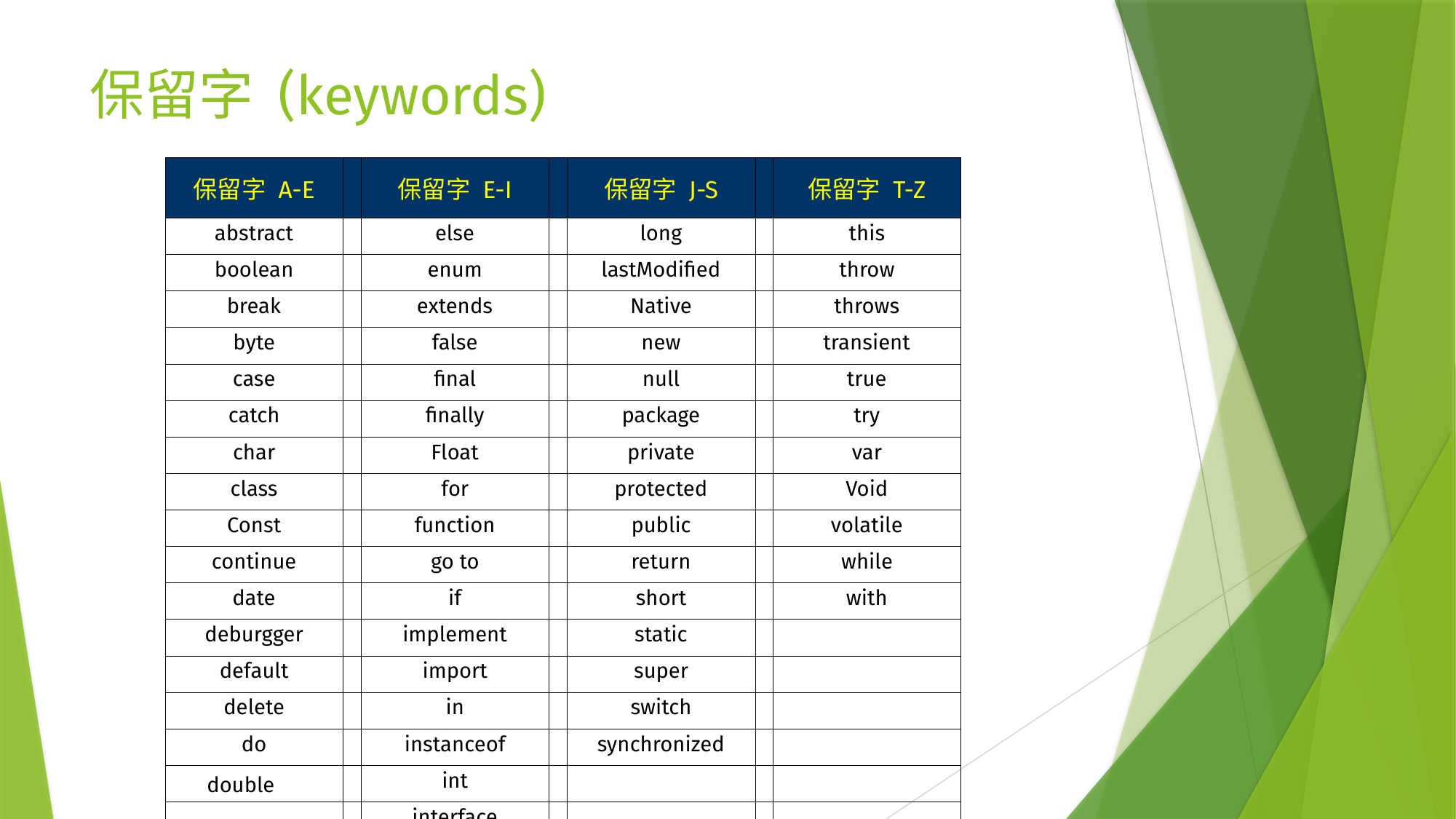

# 保留字 (keywords)
| 保留字 A-E |  | 保留字 E-I |  | 保留字 J-S |  | 保留字 T-Z |
| --- | --- | --- | --- | --- | --- | --- |
| abstract |  | else |  | long |  | this |
| boolean |  | enum |  | lastModified |  | throw |
| break |  | extends |  | Native |  | throws |
| byte |  | false |  | new |  | transient |
| case |  | final |  | null |  | true |
| catch |  | finally |  | package |  | try |
| char |  | Float |  | private |  | var |
| class |  | for |  | protected |  | Void |
| Const |  | function |  | public |  | volatile |
| continue |  | go to |  | return |  | while |
| date |  | if |  | short |  | with |
| deburgger |  | implement |  | static |  |  |
| default |  | import |  | super |  |  |
| delete |  | in |  | switch |  |  |
| do |  | instanceof |  | synchronized |  |  |
| double |  | int |  |  |  |  |
|  |  | interface |  |  |  |  |